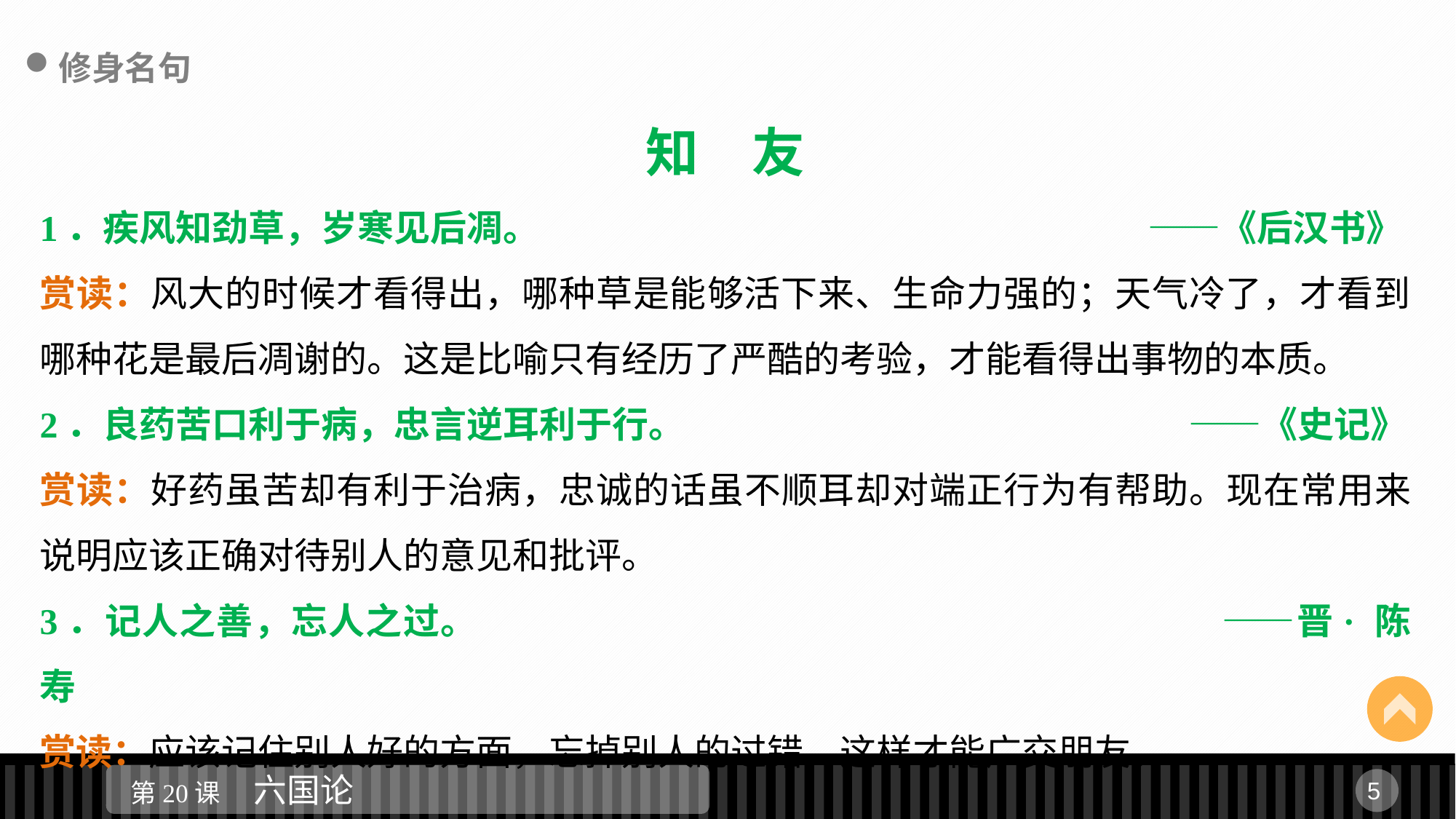

修身名句
知　友
1．疾风知劲草，岁寒见后凋。						  ——《后汉书》
赏读：风大的时候才看得出，哪种草是能够活下来、生命力强的；天气冷了，才看到哪种花是最后凋谢的。这是比喻只有经历了严酷的考验，才能看得出事物的本质。
2．良药苦口利于病，忠言逆耳利于行。					       ——《史记》
赏读：好药虽苦却有利于治病，忠诚的话虽不顺耳却对端正行为有帮助。现在常用来说明应该正确对待别人的意见和批评。
3．记人之善，忘人之过。							        ——晋· 陈寿
赏读：应该记住别人好的方面，忘掉别人的过错，这样才能广交朋友。